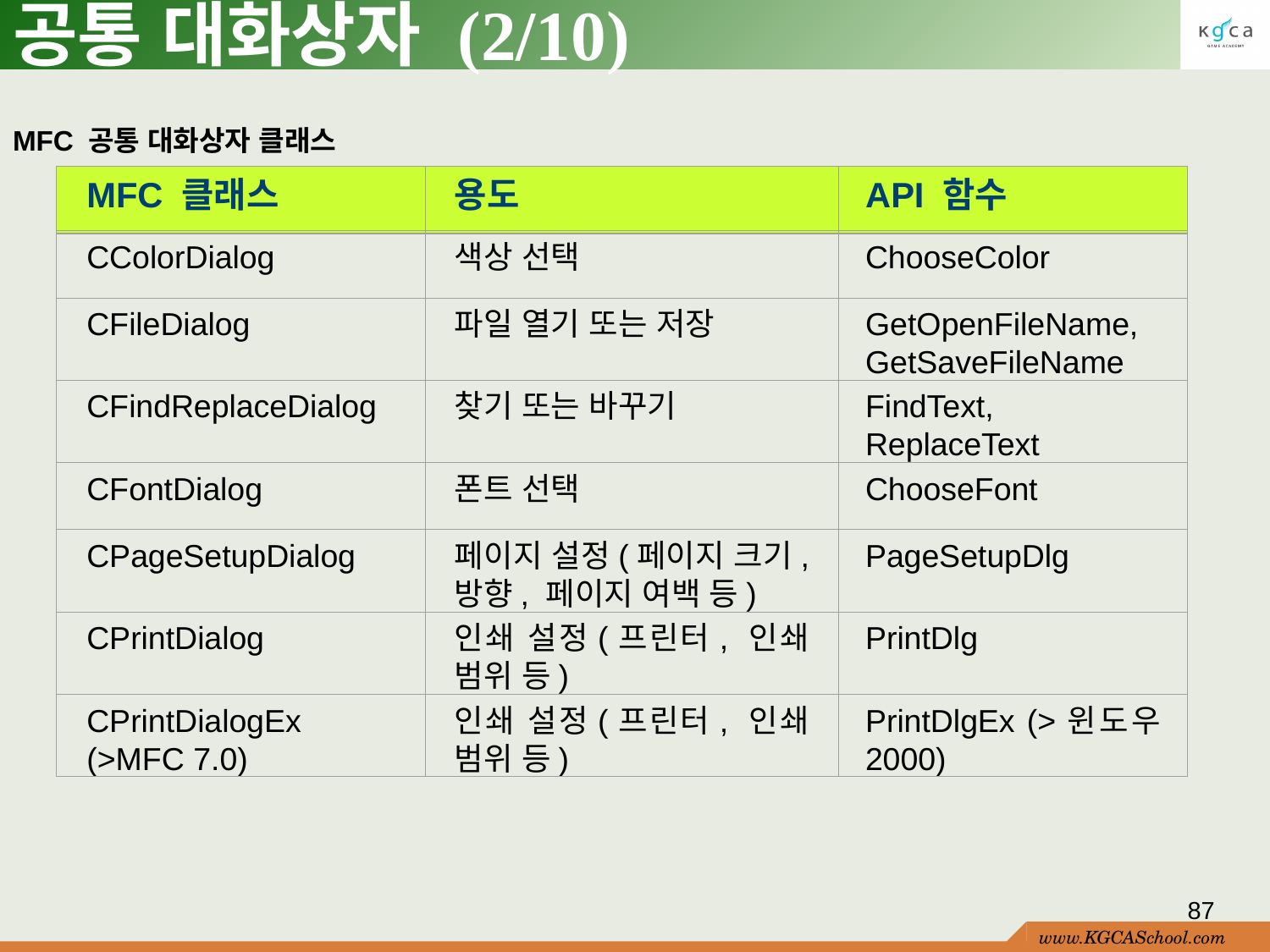

# 공통 대화상자 (2/10)
MFC 공통 대화상자 클래스

MFC 클래스

용도

API 함수

MFC 클래스

용도

API 함수

CColorDialog

색상 선택

ChooseColor

CFileDialog

파일 열기 또는 저장

GetOpenFileName, GetSaveFileName

CFindReplaceDialog

찾기 또는 바꾸기

FindText, ReplaceText

CFontDialog

폰트 선택

ChooseFont

CPageSetupDialog

페이지 설정(페이지 크기, 방향, 페이지 여백 등)

PageSetupDlg

CPrintDialog

인쇄 설정(프린터, 인쇄 범위 등)

PrintDlg

CPrintDialogEx (>MFC 7.0)

인쇄 설정(프린터, 인쇄 범위 등)

PrintDlgEx (>윈도우 2000)

87